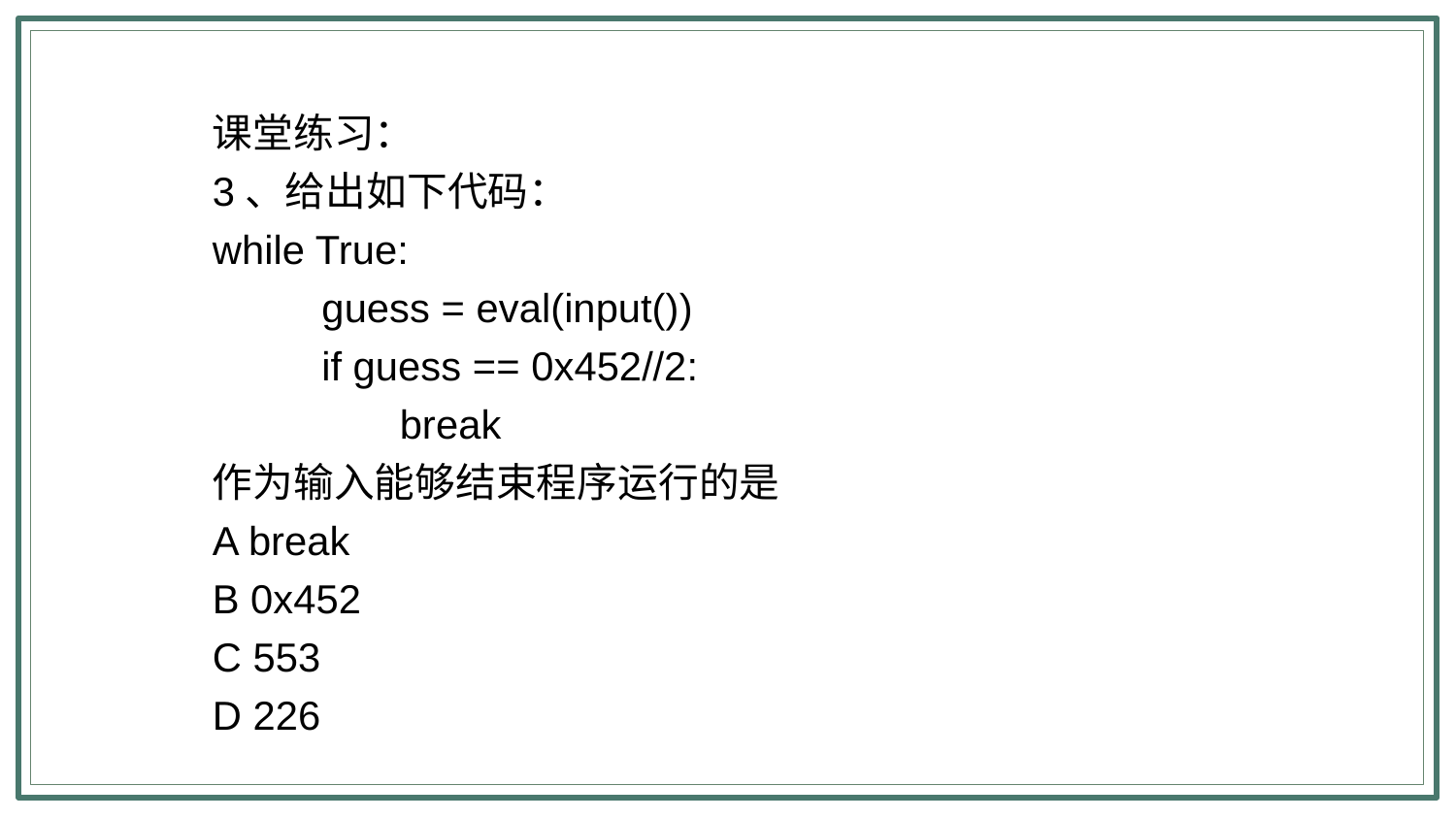

课堂练习：
3、给出如下代码：‬‬‬‬‬‬‬‬‬‬‬‬‬‬‬‬‬‬‬‬‬‬‬‬‬‬‬‬‬‬‬‬‬‬‬‬‬‬‬‬‬‬‬‬‬‬‬‬‬‬‬‬‬‬‬‬‬‬‬‬‬‬‬‬‬‬‬‬‬‬‬‬‬‬‬‬‬‬‬‬‬‬‬‬‬‬‬‬‬‬‬‬‬‬‬‬
while True:
guess = eval(input())
if guess == 0x452//2:
       break
作为输入能够结束程序运行的是‬‬‬‬‬‬‬‬‬‬‬‬‬‬‬‬‬‬‬‬‬‬‬‬‬‬‬‬‬‬‬‬‬‬‬‬‬‬‬‬‬‬‬‬‬‬‬‬‬‬‬‬‬‬‬‬‬‬‬‬‬‬‬‬‬‬‬‬‬‬‬‬‬‬‬‬‬‬‬‬‬‬‬‬‬‬‬‬‬‬‬‬‬‬‬‬
A break
B 0x452
C 553
D 226